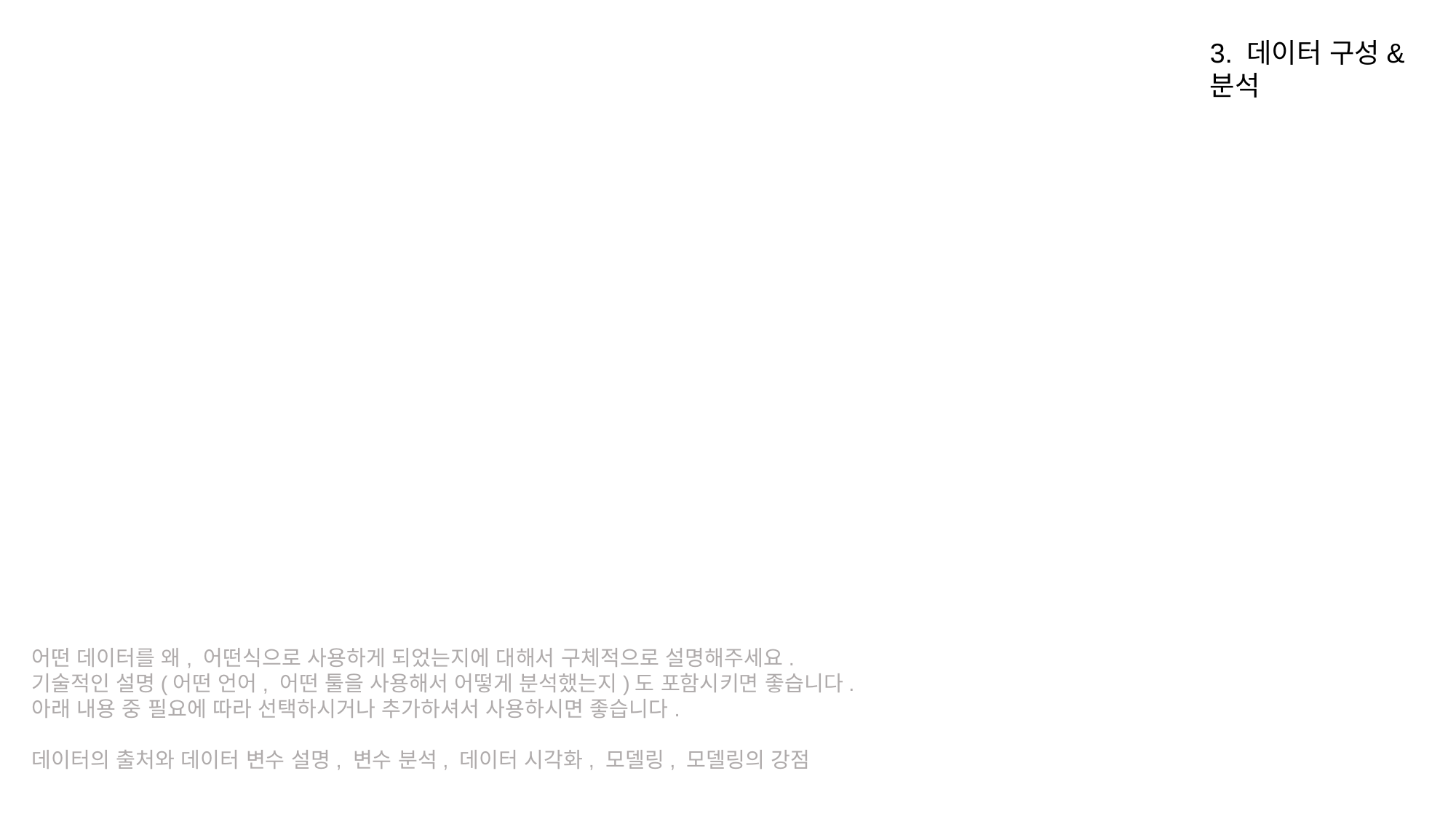

3. 데이터 구성&분석
어떤 데이터를 왜, 어떤식으로 사용하게 되었는지에 대해서 구체적으로 설명해주세요.
기술적인 설명(어떤 언어, 어떤 툴을 사용해서 어떻게 분석했는지)도 포함시키면 좋습니다.
아래 내용 중 필요에 따라 선택하시거나 추가하셔서 사용하시면 좋습니다.

데이터의 출처와 데이터 변수 설명, 변수 분석, 데이터 시각화, 모델링, 모델링의 강점